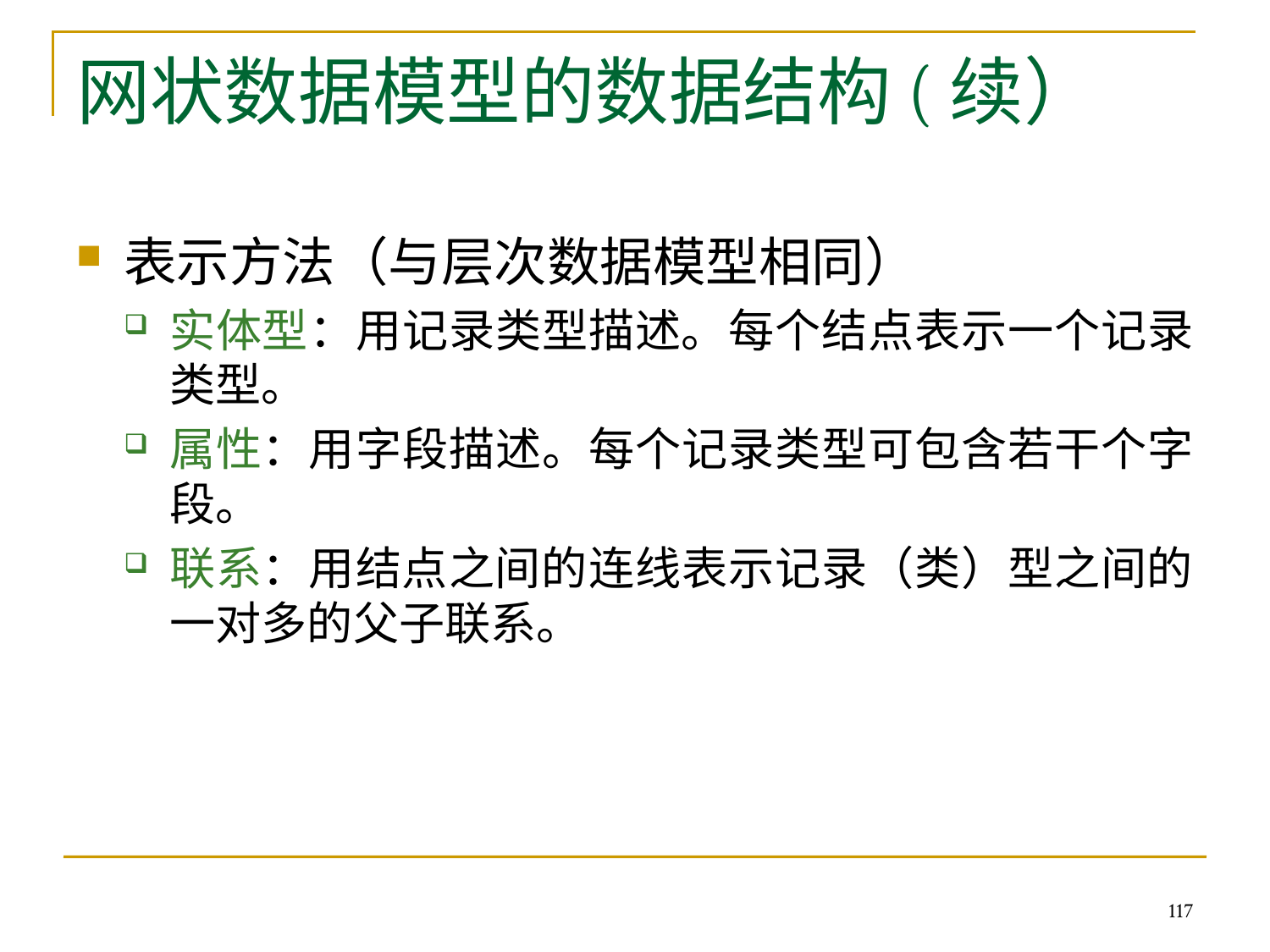

# 网状数据模型的数据结构(续）
表示方法（与层次数据模型相同）
实体型：用记录类型描述。每个结点表示一个记录类型。
属性：用字段描述。每个记录类型可包含若干个字段。
联系：用结点之间的连线表示记录（类）型之间的一对多的父子联系。

117